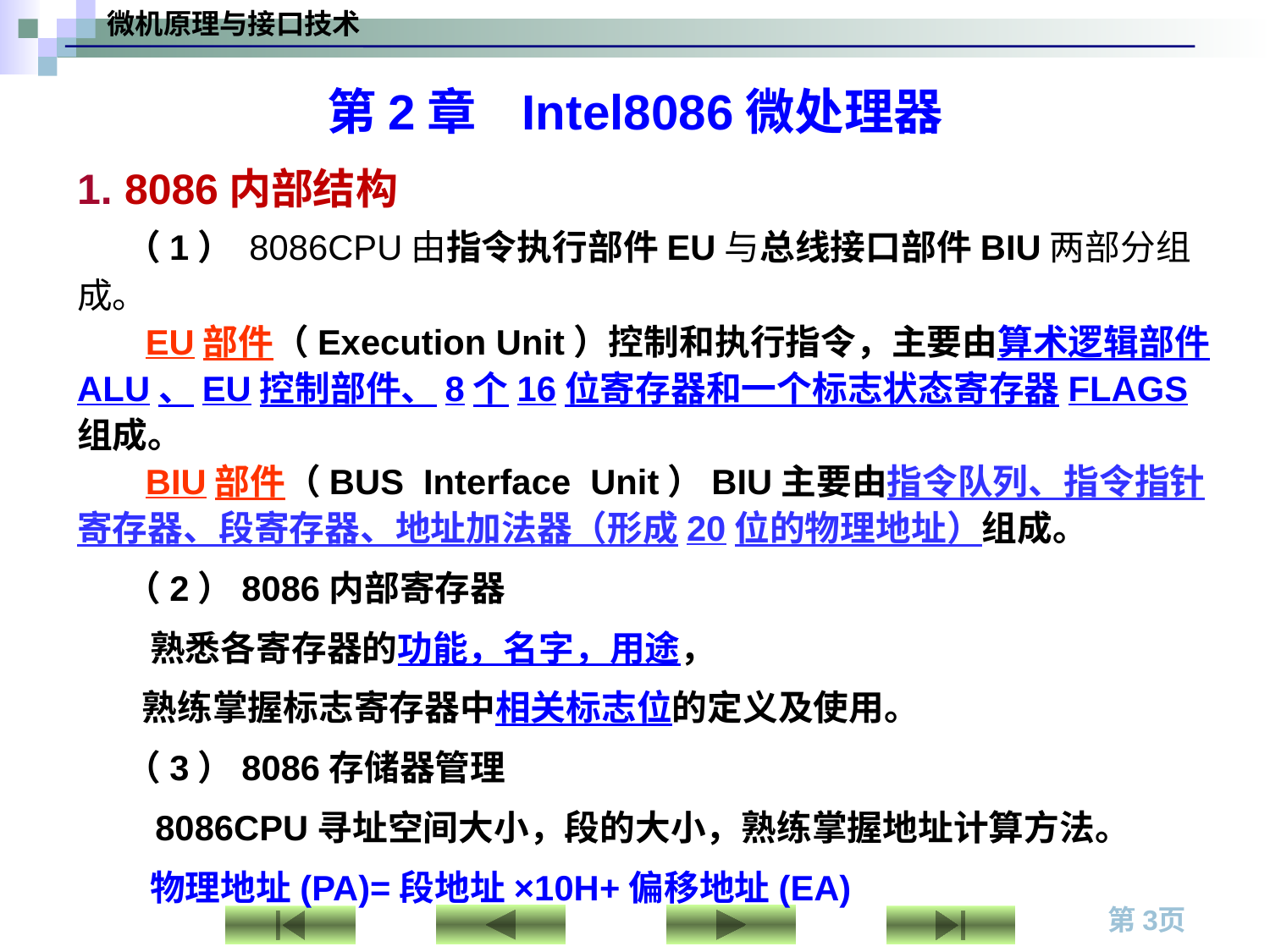

# 第2章   Intel8086微处理器
1. 8086内部结构
    （1） 8086CPU由指令执行部件EU与总线接口部件BIU两部分组成。
       EU部件（Execution Unit）控制和执行指令，主要由算术逻辑部件ALU、EU控制部件、8个16位寄存器和一个标志状态寄存器FLAGS组成。
       BIU部件（BUS  Interface  Unit）BIU主要由指令队列、指令指针寄存器、段寄存器、地址加法器（形成20位的物理地址）组成。
     （2）8086内部寄存器
        熟悉各寄存器的功能，名字，用途，
       熟练掌握标志寄存器中相关标志位的定义及使用。
     （3）8086存储器管理
        8086CPU寻址空间大小，段的大小，熟练掌握地址计算方法。
        物理地址(PA)=段地址×10H+偏移地址(EA)